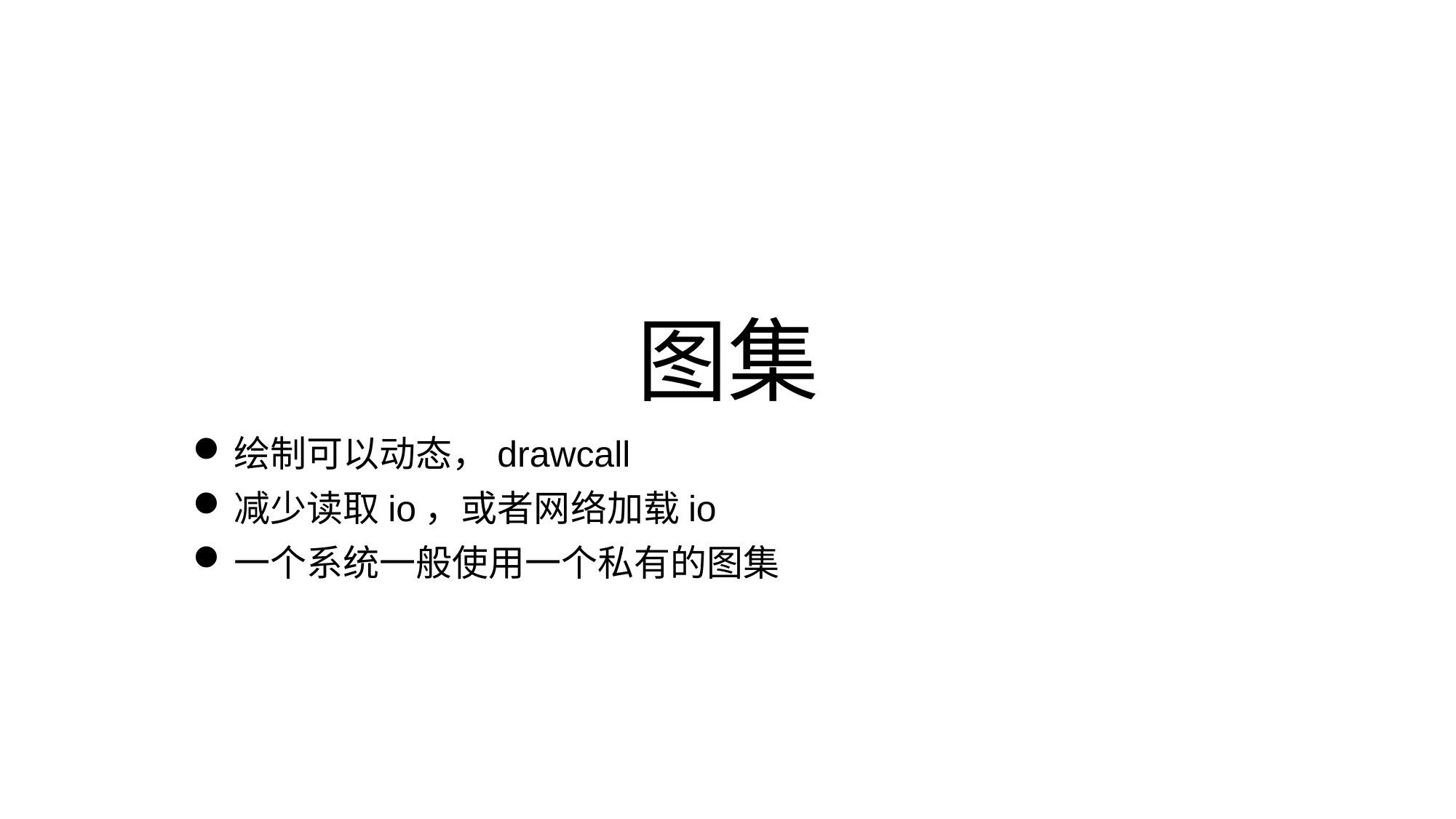

# 图集
绘制可以动态，drawcall
减少读取io，或者网络加载io
一个系统一般使用一个私有的图集